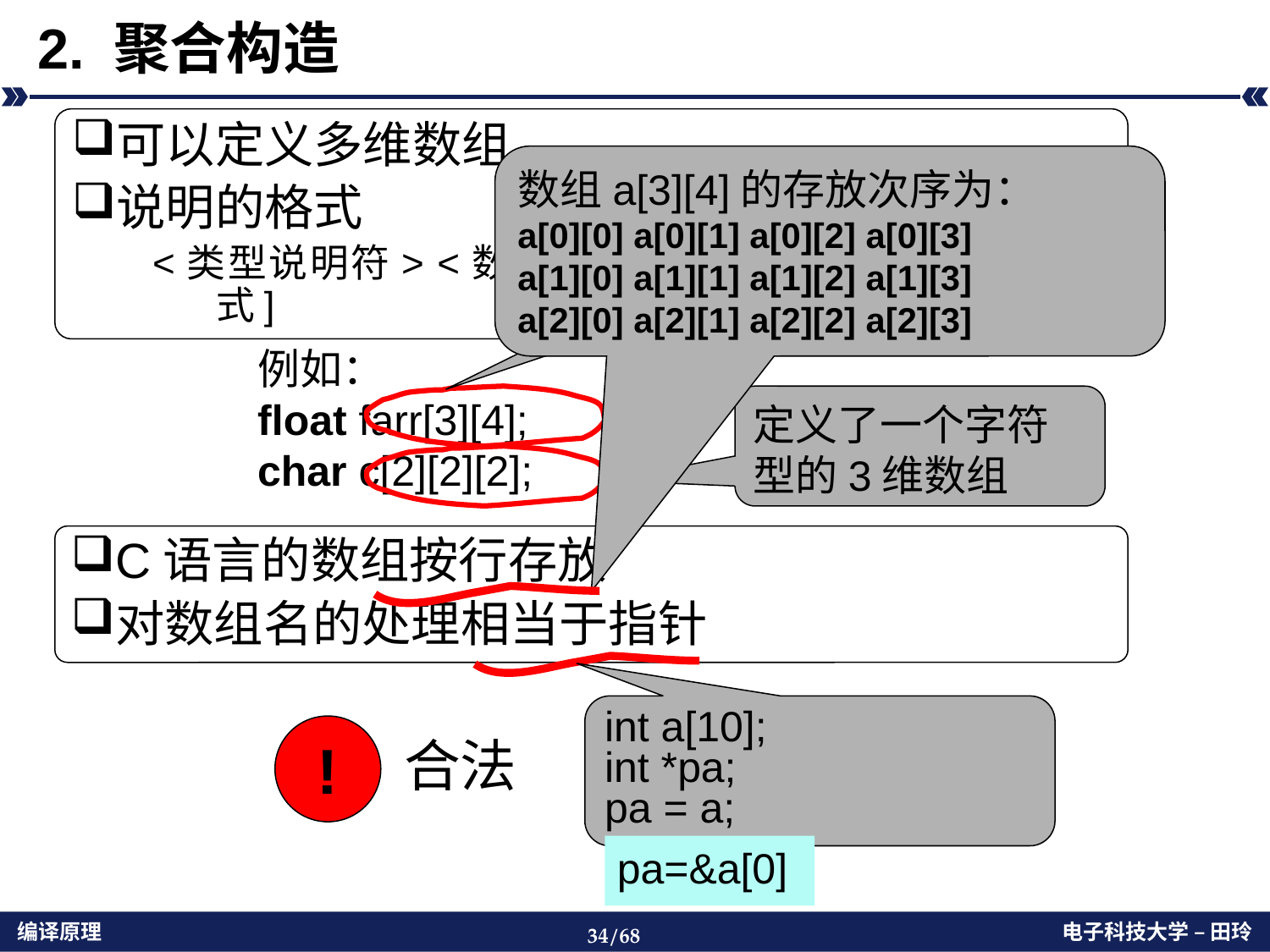

# 2. 聚合构造
可以定义多维数组
说明的格式
<类型说明符> <数组名> [常量表达式]…[常量表达式]
数组a[3][4]的存放次序为：
a[0][0] a[0][1] a[0][2] a[0][3]
a[1][0] a[1][1] a[1][2] a[1][3]
a[2][0] a[2][1] a[2][2] a[2][3]
定义了一个实型的2维数组
例如：
float farr[3][4];
char c[2][2][2];

定义了一个字符型的3维数组

C语言的数组按行存放
对数组名的处理相当于指针

int a[10];
int *pa;
pa = a;
!
合法
pa=&a[0]